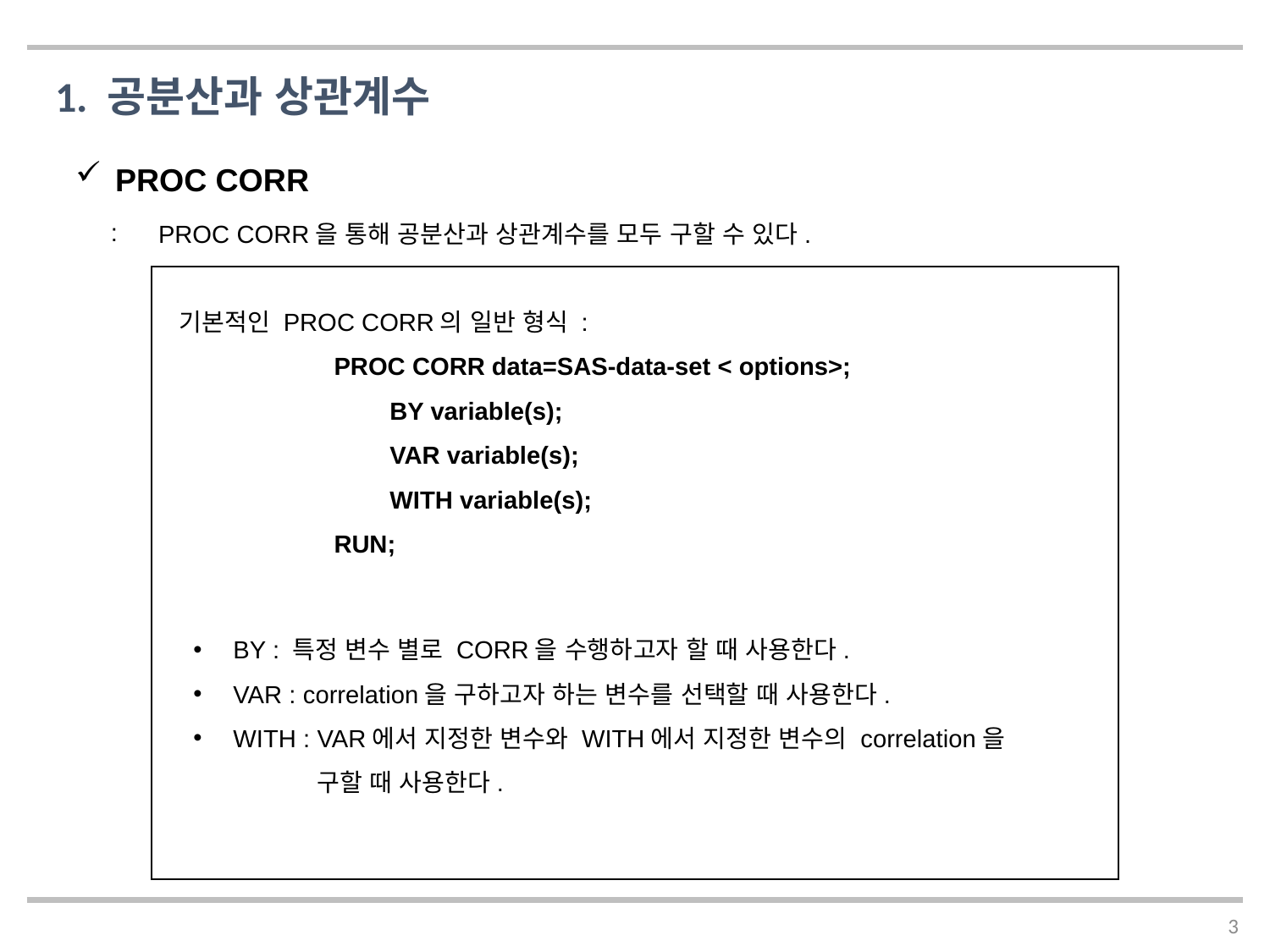

1. 공분산과 상관계수
PROC CORR
PROC CORR을 통해 공분산과 상관계수를 모두 구할 수 있다.

기본적인 PROC CORR의 일반 형식 :
	    PROC CORR data=SAS-data-set < options>;
	            BY variable(s);
	            VAR variable(s);
	            WITH variable(s);
	    RUN;
BY : 특정 변수 별로 CORR을 수행하고자 할 때 사용한다.
VAR : correlation을 구하고자 하는 변수를 선택할 때 사용한다.
WITH : VAR에서 지정한 변수와 WITH에서 지정한 변수의 correlation을
            구할 때 사용한다.